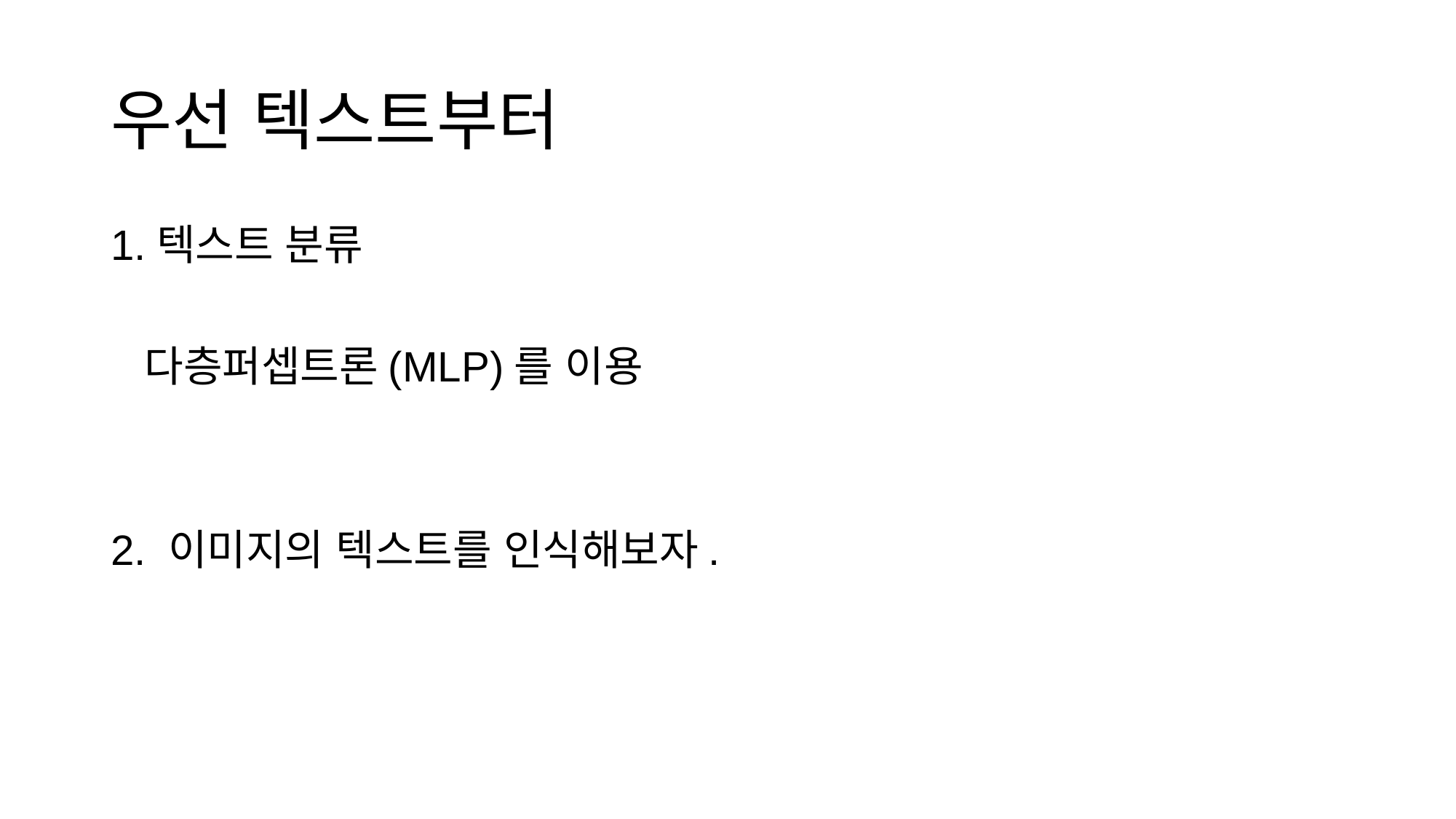

# 우선 텍스트부터
1.텍스트 분류

  다층퍼셉트론(MLP)를 이용

2. 이미지의 텍스트를 인식해보자.